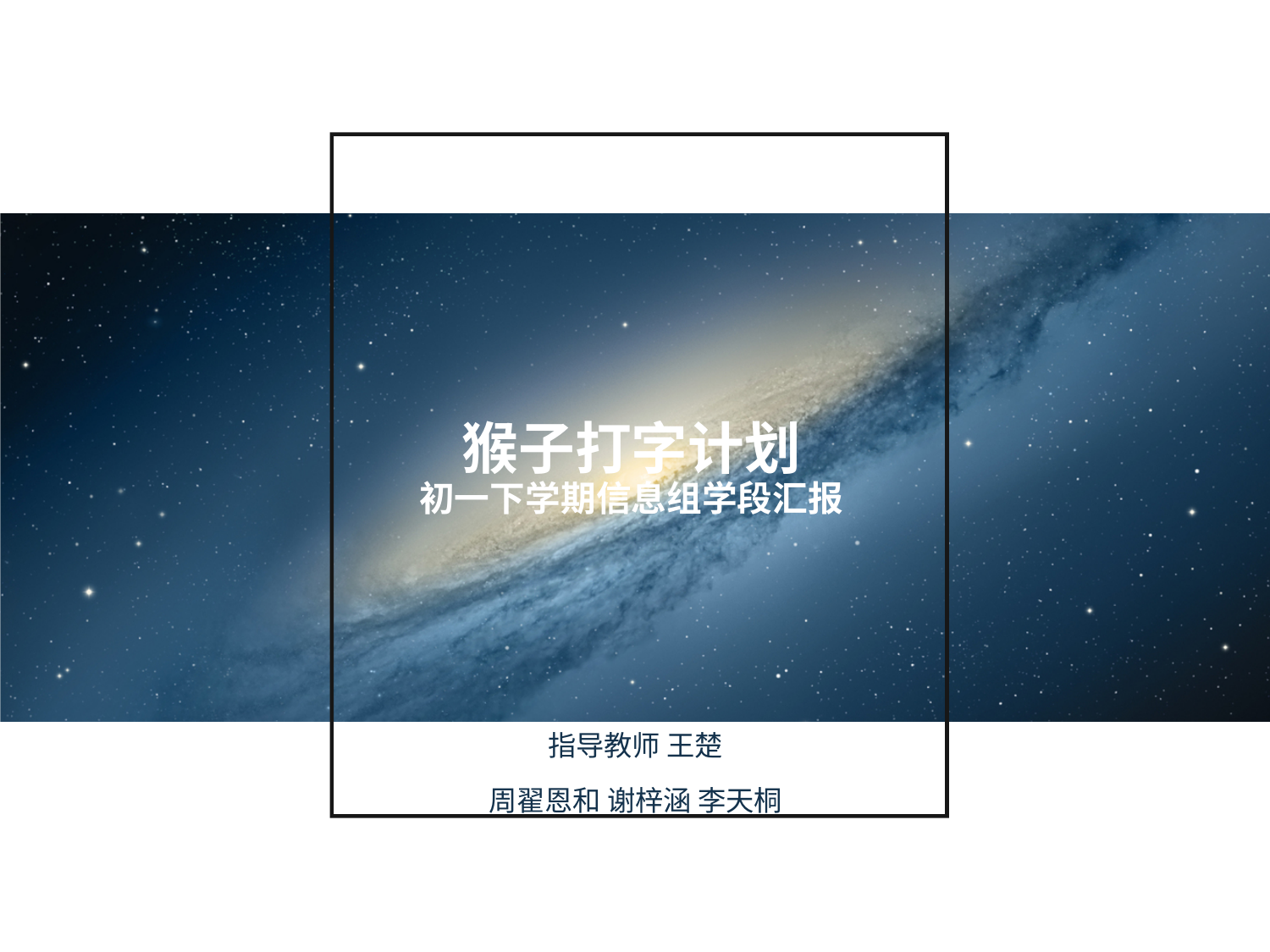

# 猴子打字计划 初一下学期信息组学段汇报
指导教师 王楚
周翟恩和 谢梓涵 李天桐